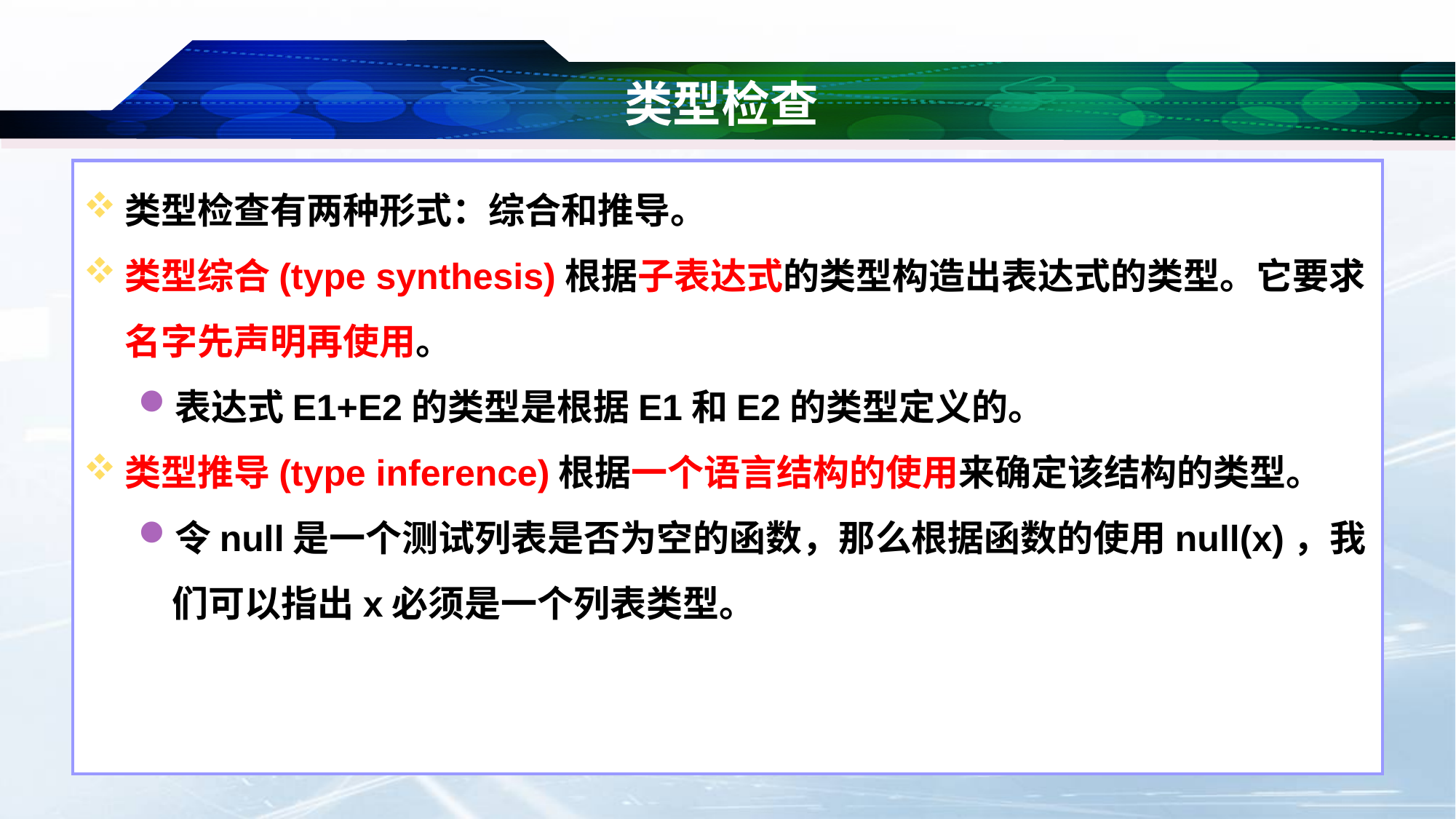

# 类型检查
类型检查有两种形式：综合和推导。
类型综合(type synthesis)根据子表达式的类型构造出表达式的类型。它要求名字先声明再使用。
表达式E1+E2的类型是根据E1和E2的类型定义的。
类型推导(type inference)根据一个语言结构的使用来确定该结构的类型。
令null是一个测试列表是否为空的函数，那么根据函数的使用null(x)，我们可以指出x必须是一个列表类型。